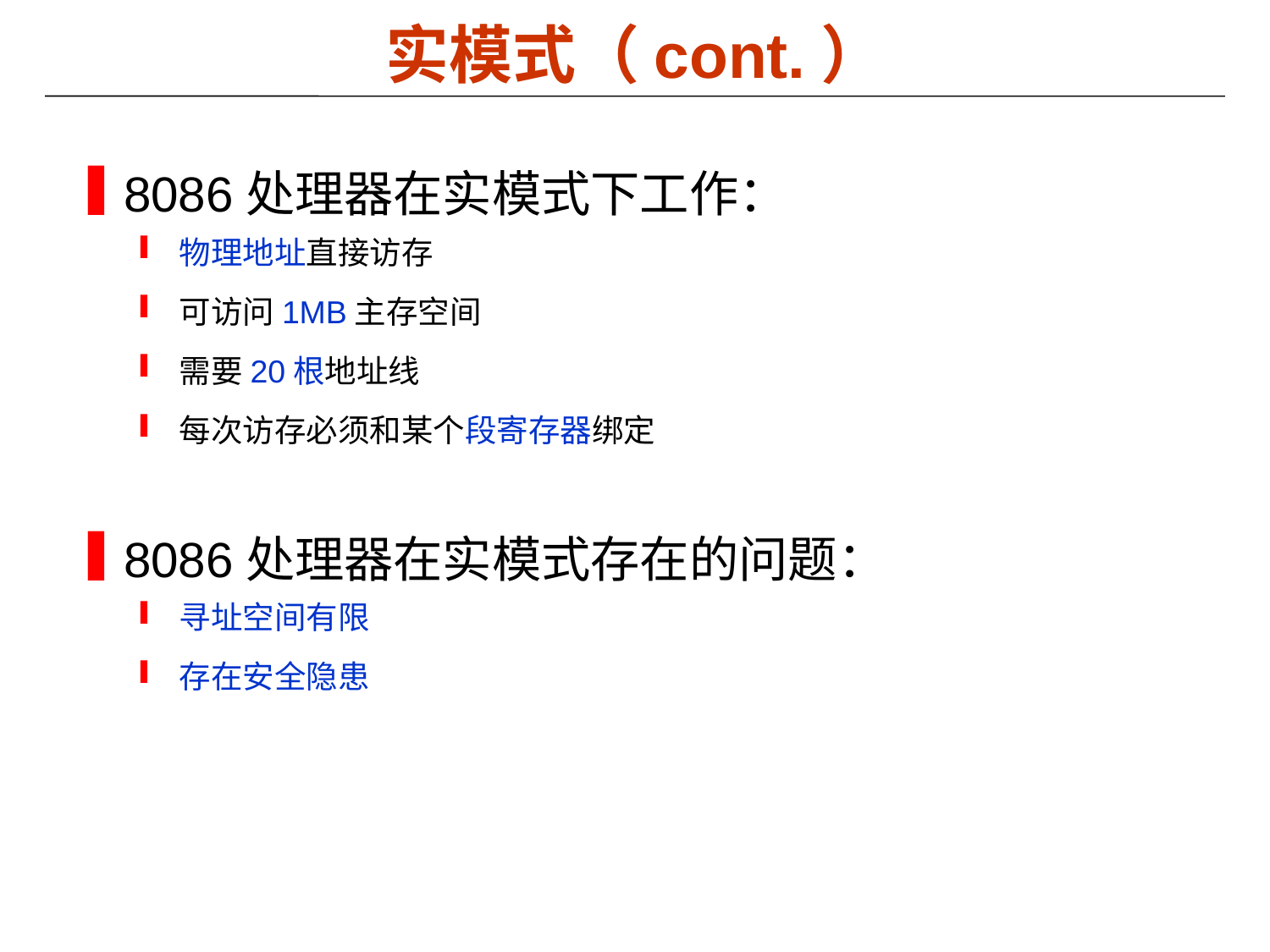

# 实模式（cont.）
8086处理器在实模式下工作：
物理地址直接访存
可访问1MB主存空间
需要20根地址线
每次访存必须和某个段寄存器绑定

8086处理器在实模式存在的问题：
寻址空间有限
存在安全隐患